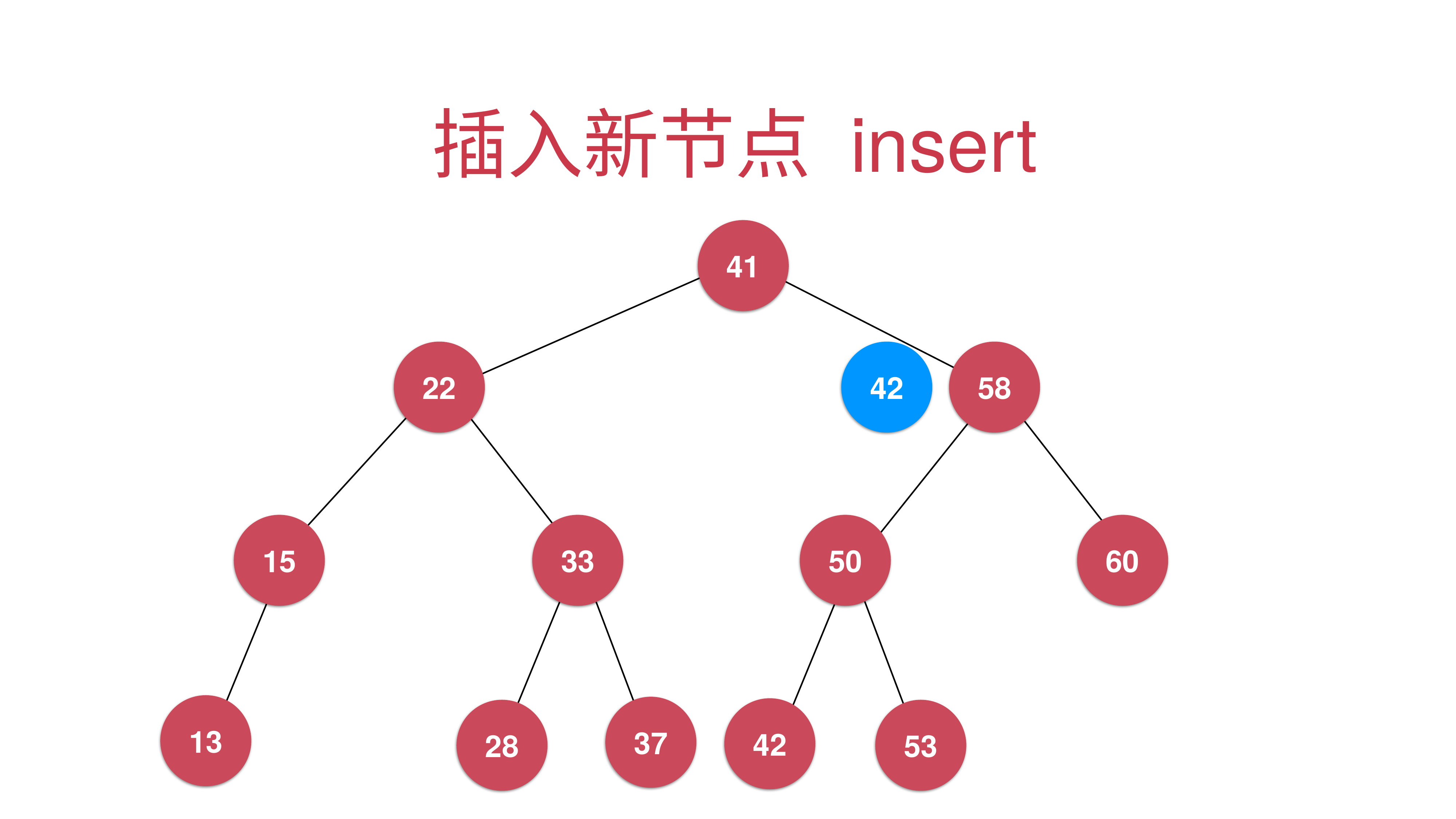

# 插入新节点 insert
41

22
42
58

15
33
50
60

13
37
42
28
53